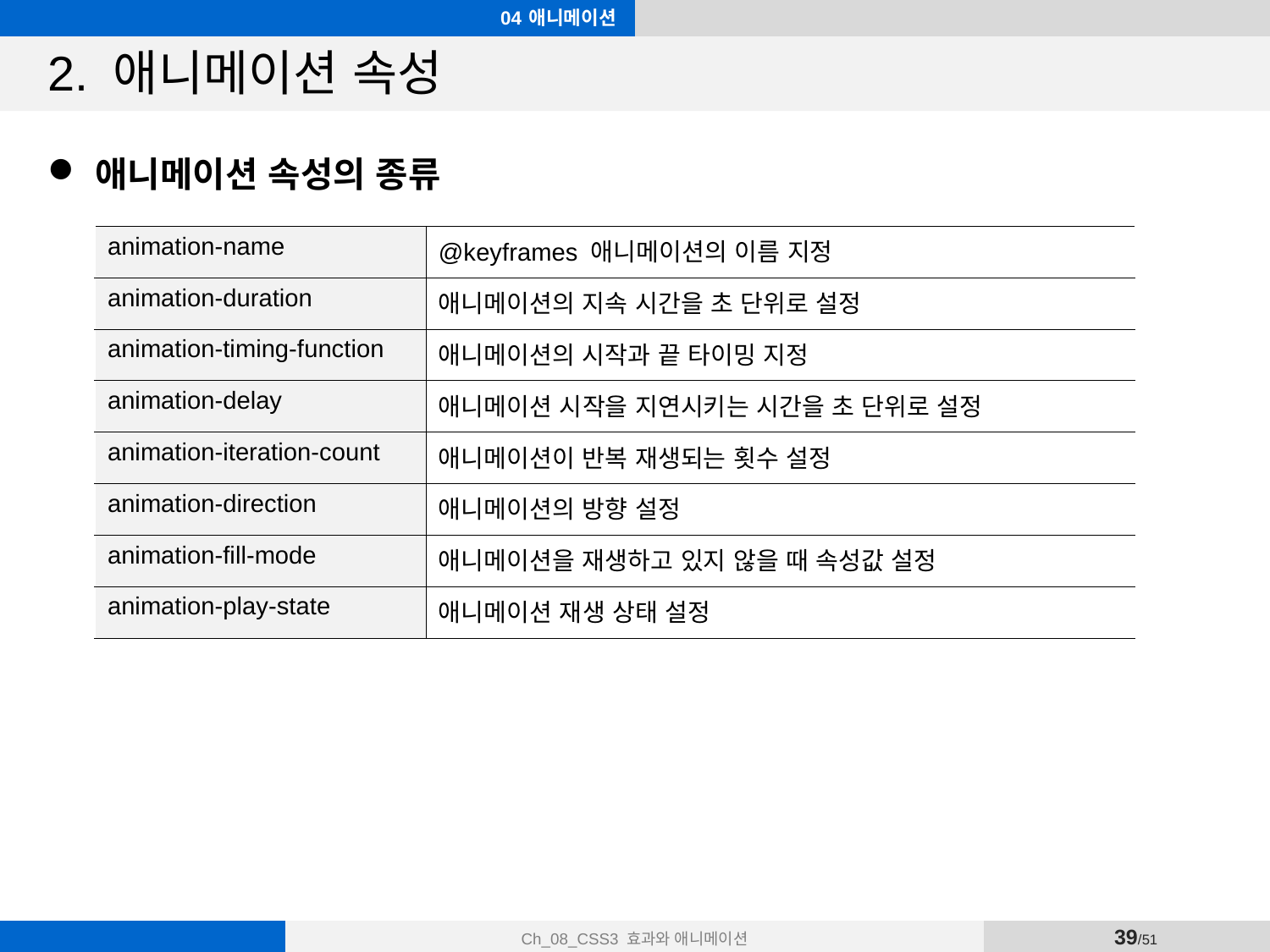

04 애니메이션
# 2. 애니메이션 속성
애니메이션 속성의 종류
| animation-name | @keyframes 애니메이션의 이름 지정 |
| --- | --- |
| animation-duration | 애니메이션의 지속 시간을 초 단위로 설정 |
| animation-timing-function | 애니메이션의 시작과 끝 타이밍 지정 |
| animation-delay | 애니메이션 시작을 지연시키는 시간을 초 단위로 설정 |
| animation-iteration-count | 애니메이션이 반복 재생되는 횟수 설정 |
| animation-direction | 애니메이션의 방향 설정 |
| animation-fill-mode | 애니메이션을 재생하고 있지 않을 때 속성값 설정 |
| animation-play-state | 애니메이션 재생 상태 설정 |